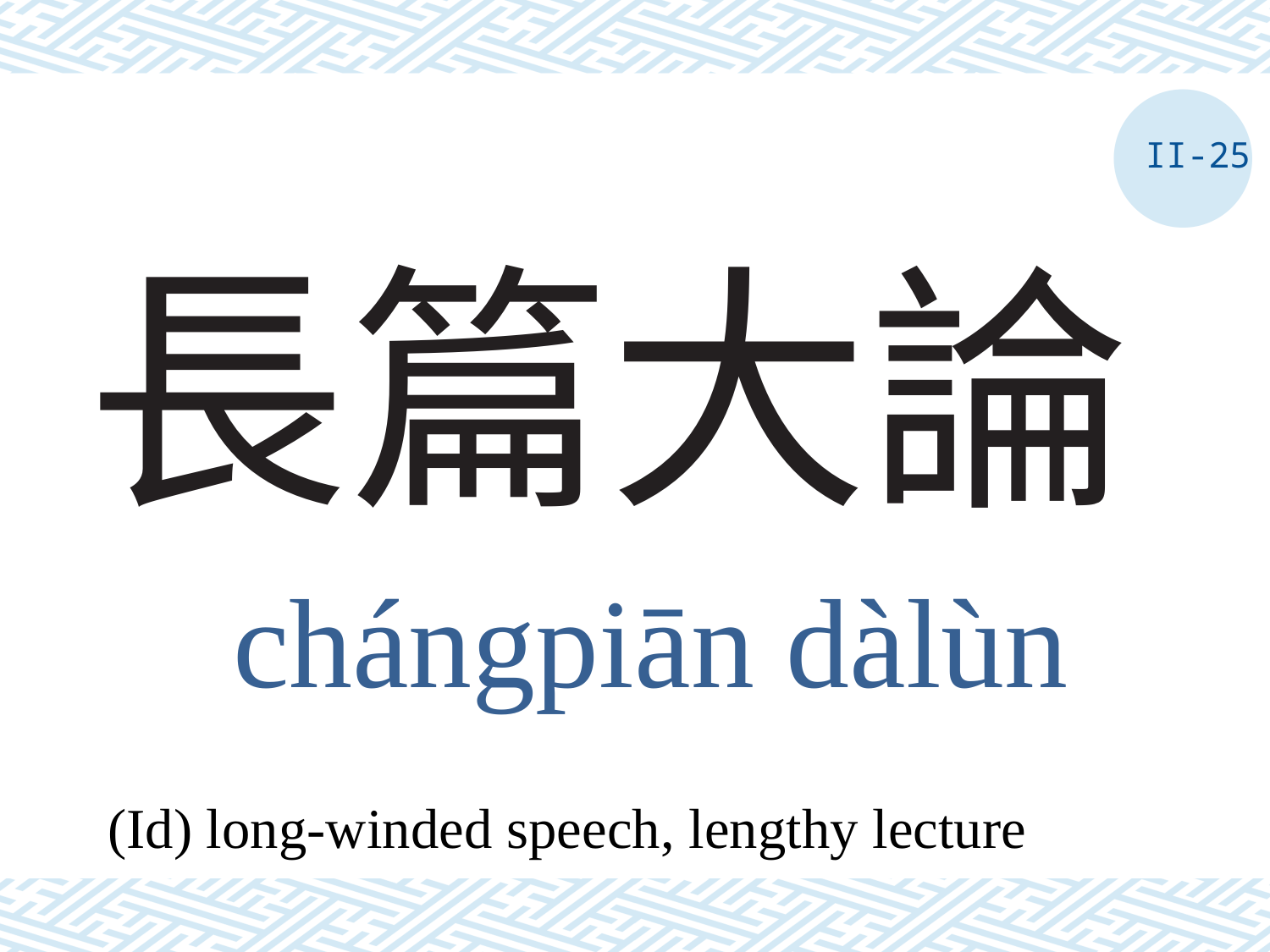

II-25

# 長篇大論
chángpiān dàlùn
(Id) long-winded speech, lengthy lecture